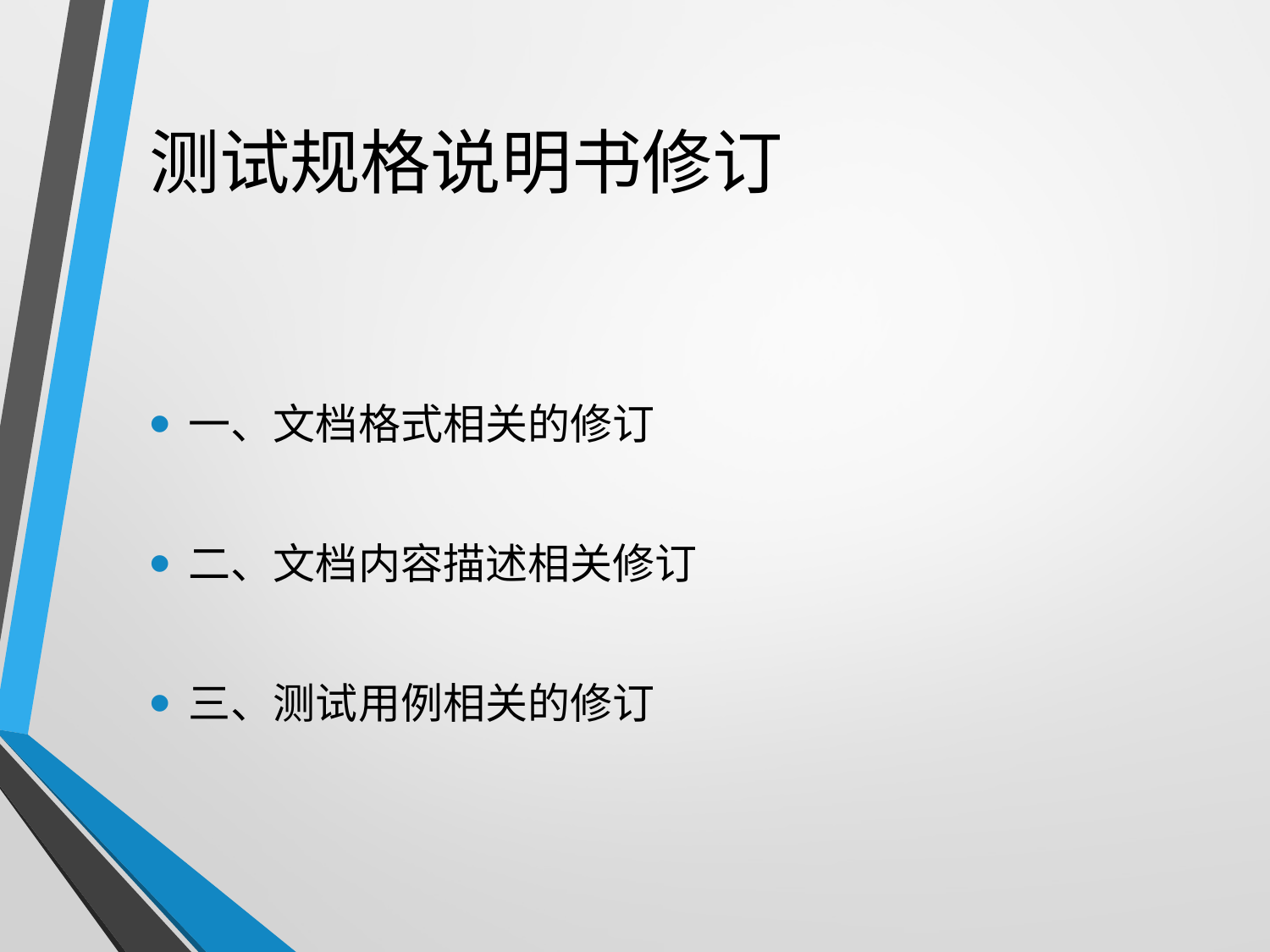

# 测试规格说明书修订

一、文档格式相关的修订

二、文档内容描述相关修订

三、测试用例相关的修订